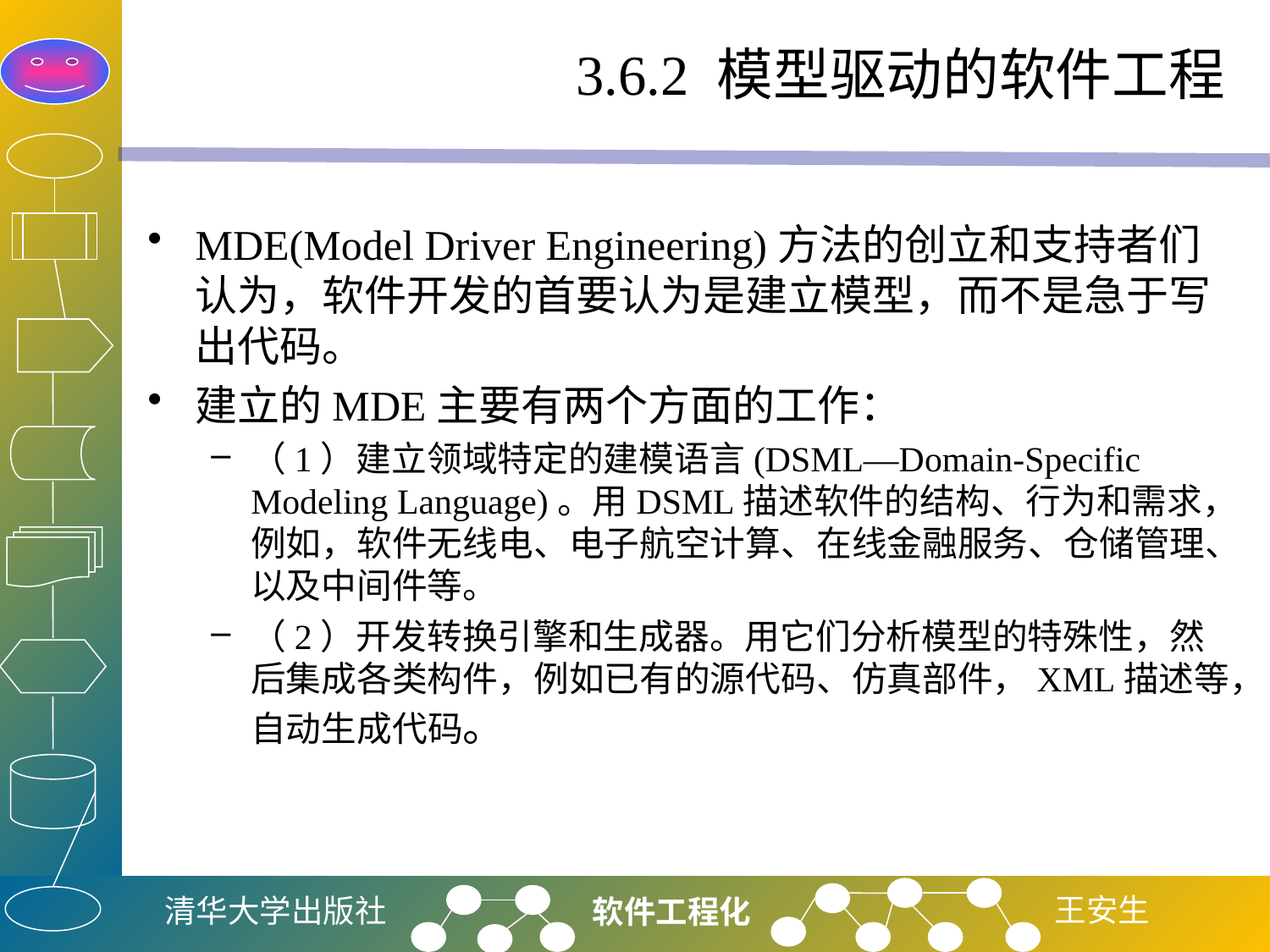

# 3.6.2 模型驱动的软件工程
MDE(Model Driver Engineering)方法的创立和支持者们认为，软件开发的首要认为是建立模型，而不是急于写出代码。
建立的MDE主要有两个方面的工作：
（1）建立领域特定的建模语言(DSML—Domain-Specific Modeling Language)。用DSML描述软件的结构、行为和需求，例如，软件无线电、电子航空计算、在线金融服务、仓储管理、以及中间件等。
（2）开发转换引擎和生成器。用它们分析模型的特殊性，然后集成各类构件，例如已有的源代码、仿真部件，XML描述等，自动生成代码。